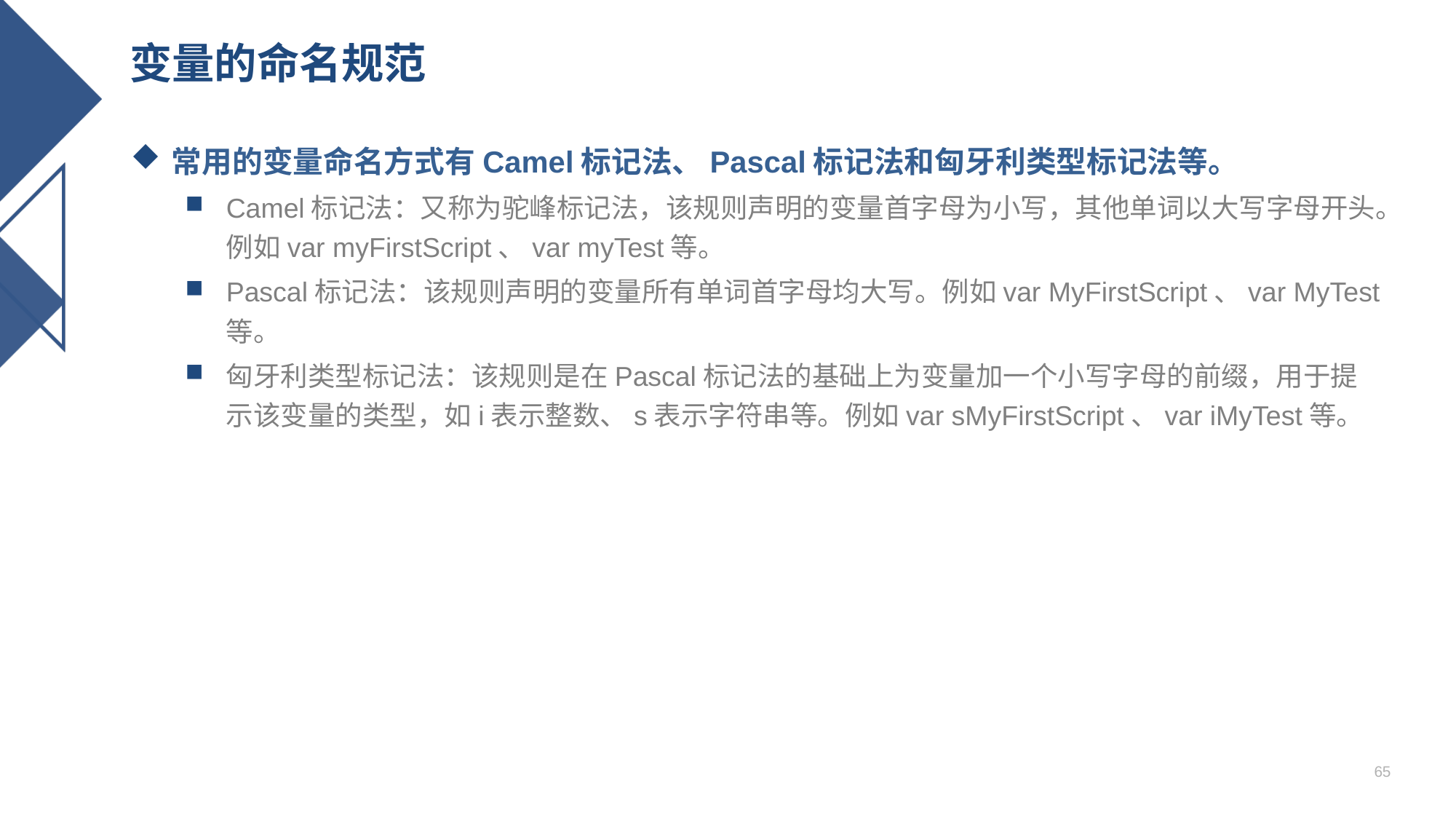

# 变量的命名规范
常用的变量命名方式有Camel标记法、Pascal标记法和匈牙利类型标记法等。
Camel标记法：又称为驼峰标记法，该规则声明的变量首字母为小写，其他单词以大写字母开头。例如var myFirstScript、var myTest等。
Pascal标记法：该规则声明的变量所有单词首字母均大写。例如var MyFirstScript、var MyTest等。
匈牙利类型标记法：该规则是在Pascal标记法的基础上为变量加一个小写字母的前缀，用于提示该变量的类型，如i表示整数、s表示字符串等。例如var sMyFirstScript、var iMyTest等。

65